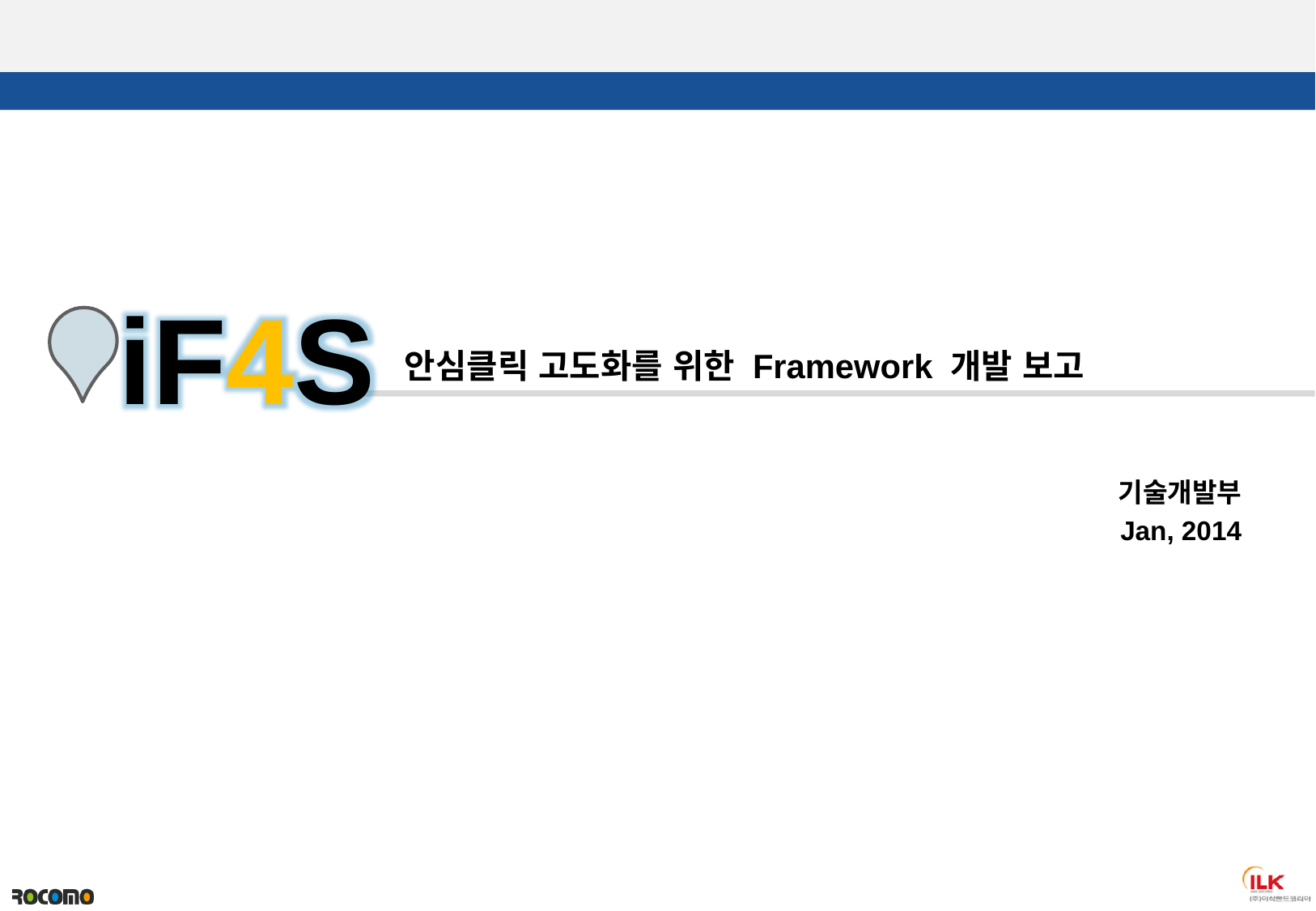

iF4S

안심클릭 고도화를 위한 Framework 개발 보고

기술개발부
Jan, 2014